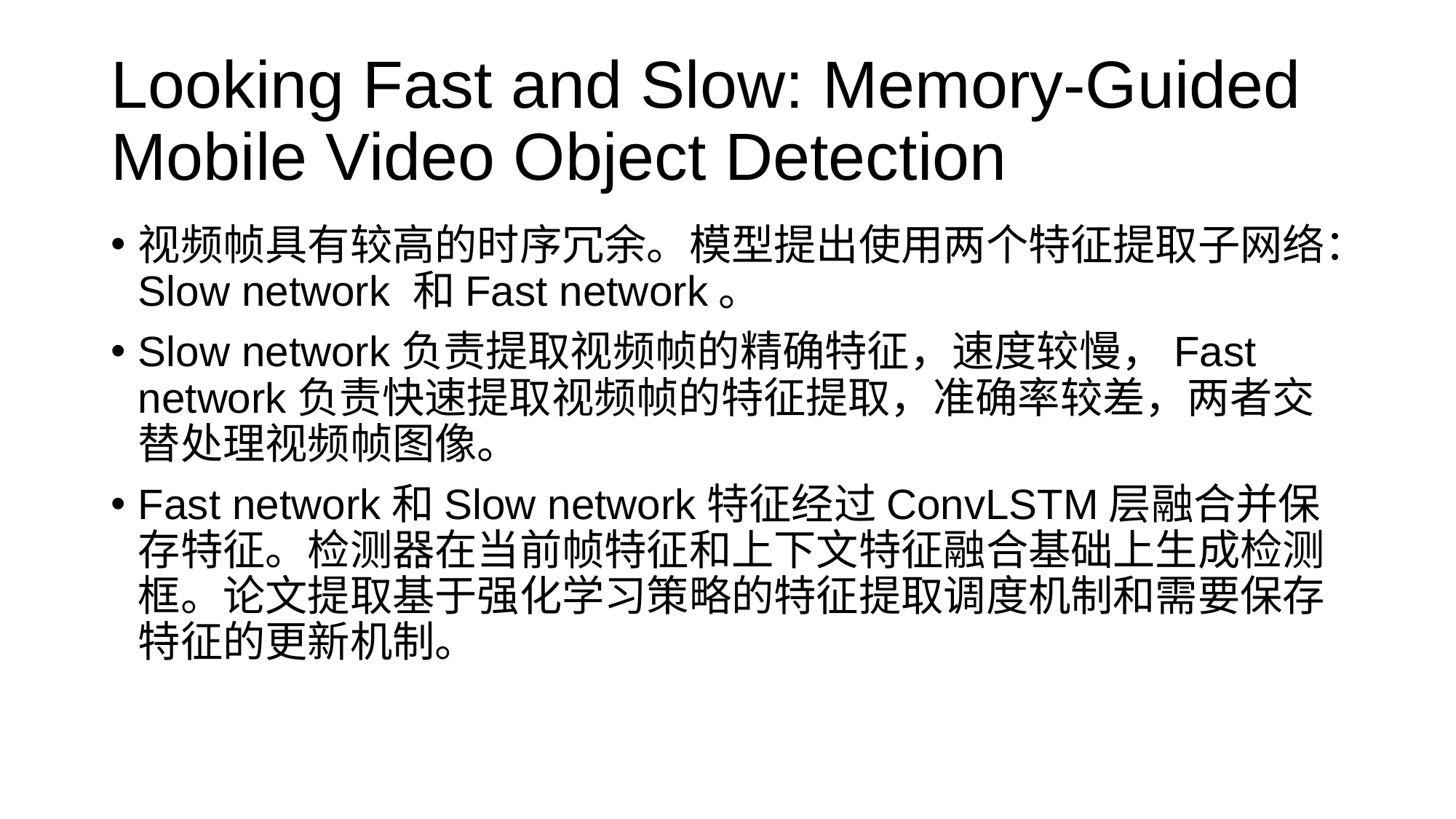

# Looking Fast and Slow: Memory-Guided Mobile Video Object Detection
视频帧具有较高的时序冗余。模型提出使用两个特征提取子网络：Slow network 和Fast network。
Slow network负责提取视频帧的精确特征，速度较慢，Fast network负责快速提取视频帧的特征提取，准确率较差，两者交替处理视频帧图像。
Fast network和Slow network特征经过ConvLSTM层融合并保存特征。检测器在当前帧特征和上下文特征融合基础上生成检测框。论文提取基于强化学习策略的特征提取调度机制和需要保存特征的更新机制。